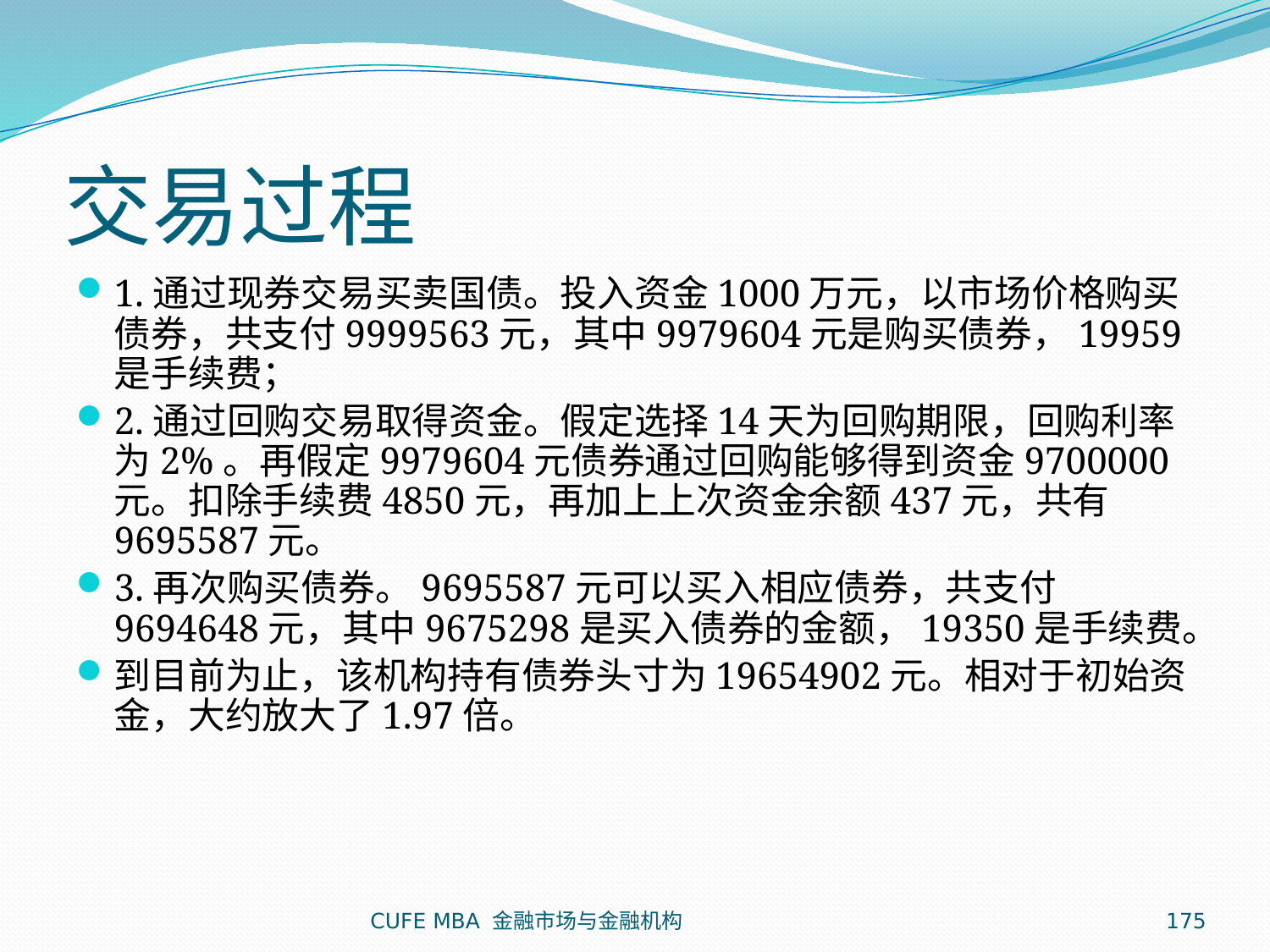

# 交易过程
1.通过现券交易买卖国债。投入资金1000万元，以市场价格购买债券，共支付9999563元，其中9979604元是购买债券，19959是手续费；
2.通过回购交易取得资金。假定选择14天为回购期限，回购利率为2%。再假定9979604元债券通过回购能够得到资金9700000元。扣除手续费4850元，再加上上次资金余额437元，共有9695587元。
3.再次购买债券。9695587元可以买入相应债券，共支付9694648元，其中9675298是买入债券的金额，19350是手续费。
到目前为止，该机构持有债券头寸为19654902元。相对于初始资金，大约放大了1.97倍。
CUFE MBA 金融市场与金融机构
175